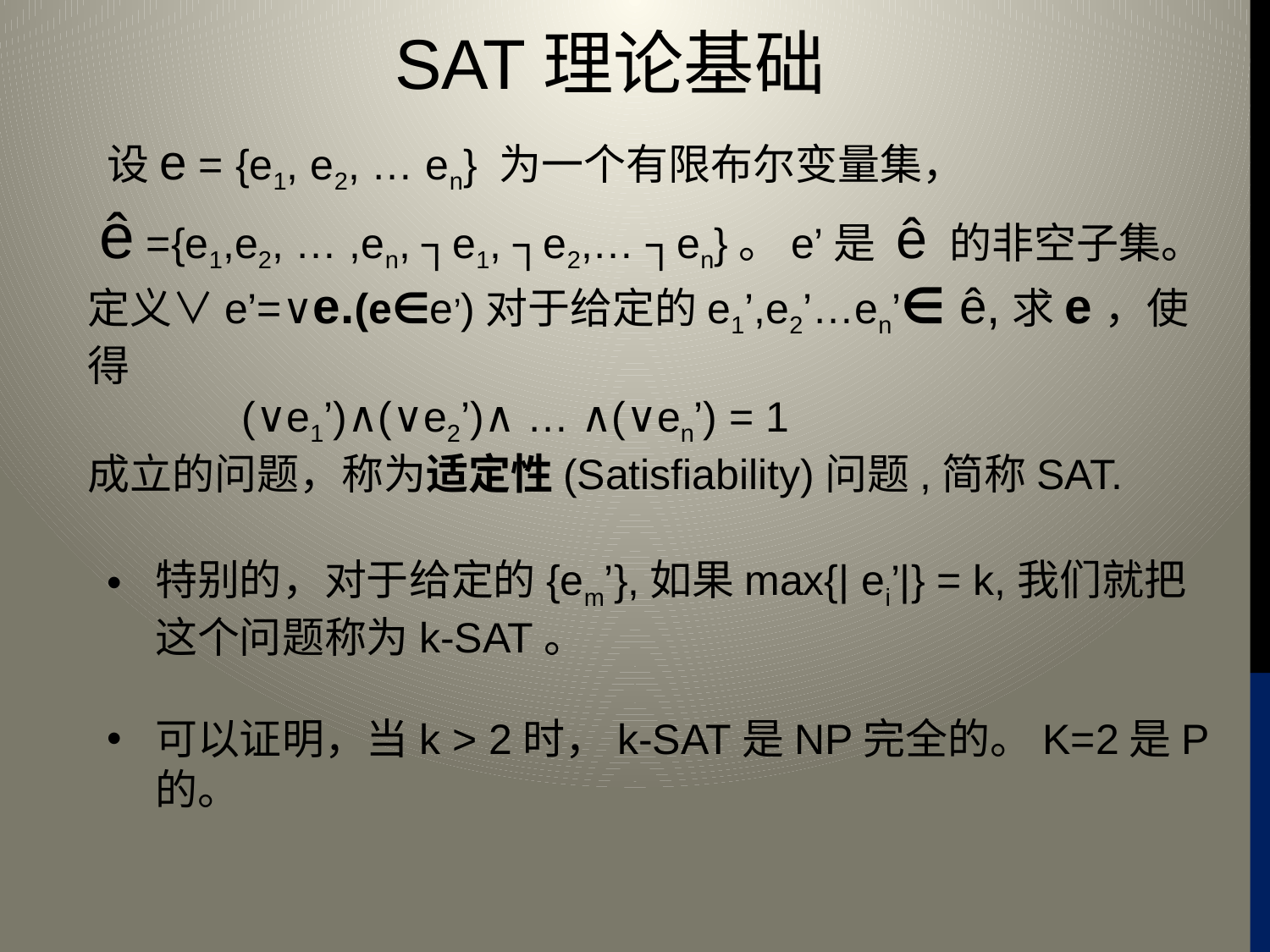

# SAT理论基础

 设e = {e1, e2, … en} 为一个有限布尔变量集，
 ê ={e1,e2, … ,en, ┐e1, ┐e2,… ┐en}。e’是 ê 的非空子集。定义∨e’=∨e.(e∈e’)对于给定的e1’,e2’…en’∈ ê,求e，使得
             (∨e1’)∧(∨e2’)∧ … ∧(∨en’) = 1
成立的问题，称为适定性(Satisfiability)问题,简称SAT.

特别的，对于给定的{em’},如果max{| ei’|} = k,我们就把这个问题称为k-SAT。

可以证明，当k > 2时，k-SAT是NP完全的。K=2是P的。